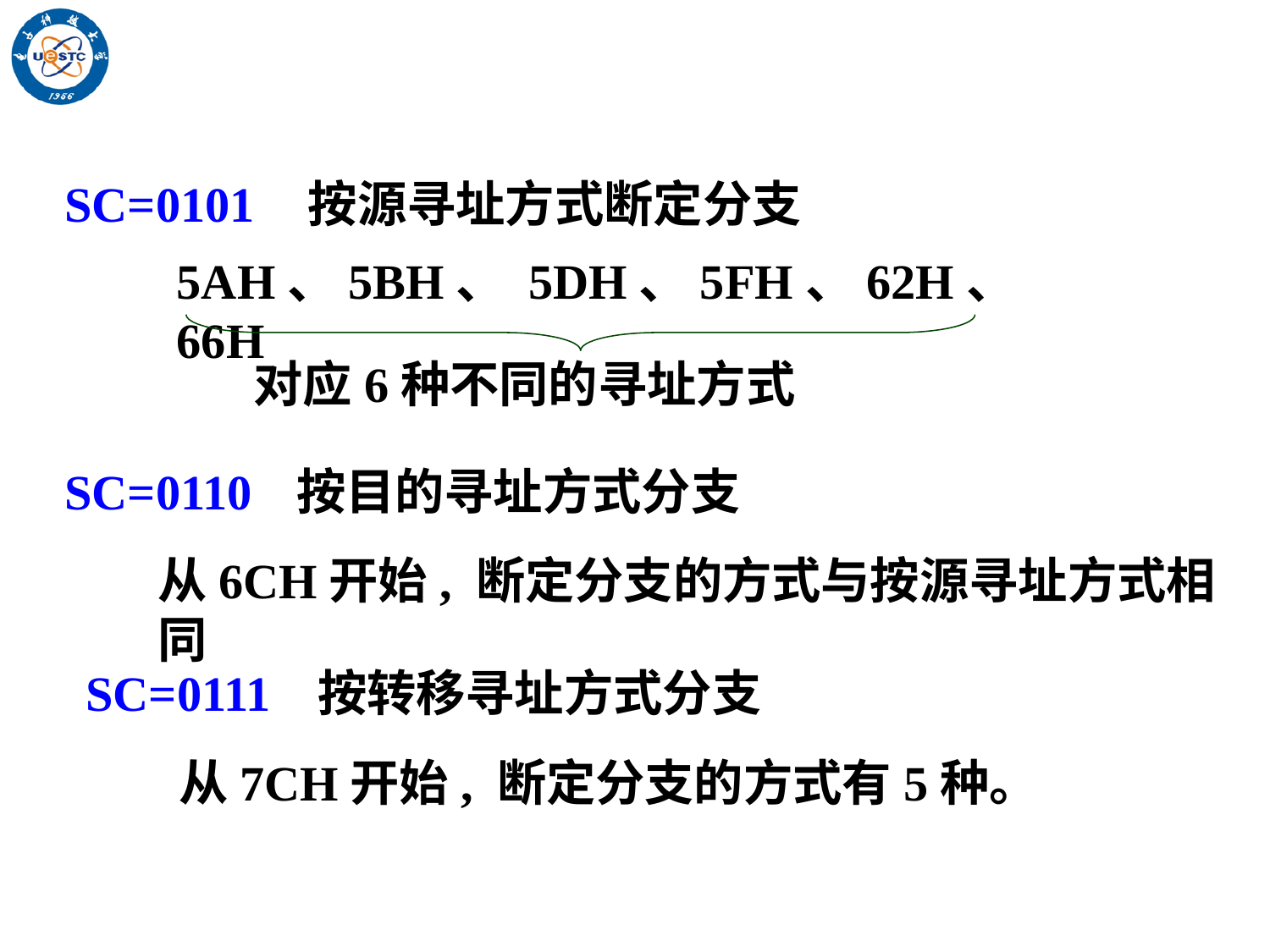

SC=0101
按源寻址方式断定分支
5AH、5BH、 5DH、5FH、62H、66H
对应6种不同的寻址方式
SC=0110
按目的寻址方式分支
从6CH开始, 断定分支的方式与按源寻址方式相同
SC=0111
按转移寻址方式分支
从7CH开始, 断定分支的方式有5种。